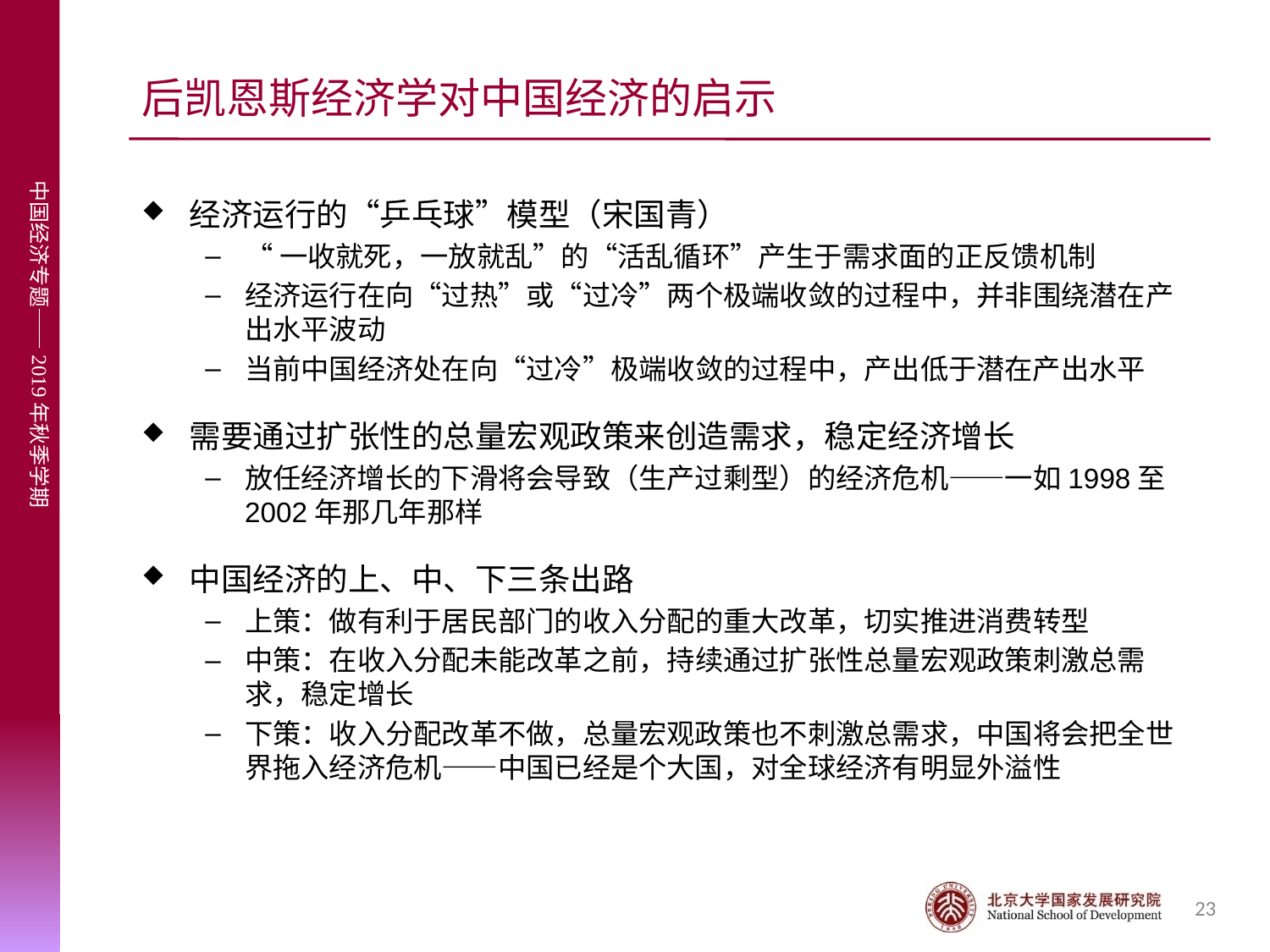

# 后凯恩斯经济学对中国经济的启示
经济运行的“乒乓球”模型（宋国青）
“一收就死，一放就乱”的“活乱循环”产生于需求面的正反馈机制
经济运行在向“过热”或“过冷”两个极端收敛的过程中，并非围绕潜在产出水平波动
当前中国经济处在向“过冷”极端收敛的过程中，产出低于潜在产出水平
需要通过扩张性的总量宏观政策来创造需求，稳定经济增长
放任经济增长的下滑将会导致（生产过剩型）的经济危机——一如1998至2002年那几年那样
中国经济的上、中、下三条出路
上策：做有利于居民部门的收入分配的重大改革，切实推进消费转型
中策：在收入分配未能改革之前，持续通过扩张性总量宏观政策刺激总需求，稳定增长
下策：收入分配改革不做，总量宏观政策也不刺激总需求，中国将会把全世界拖入经济危机——中国已经是个大国，对全球经济有明显外溢性

23